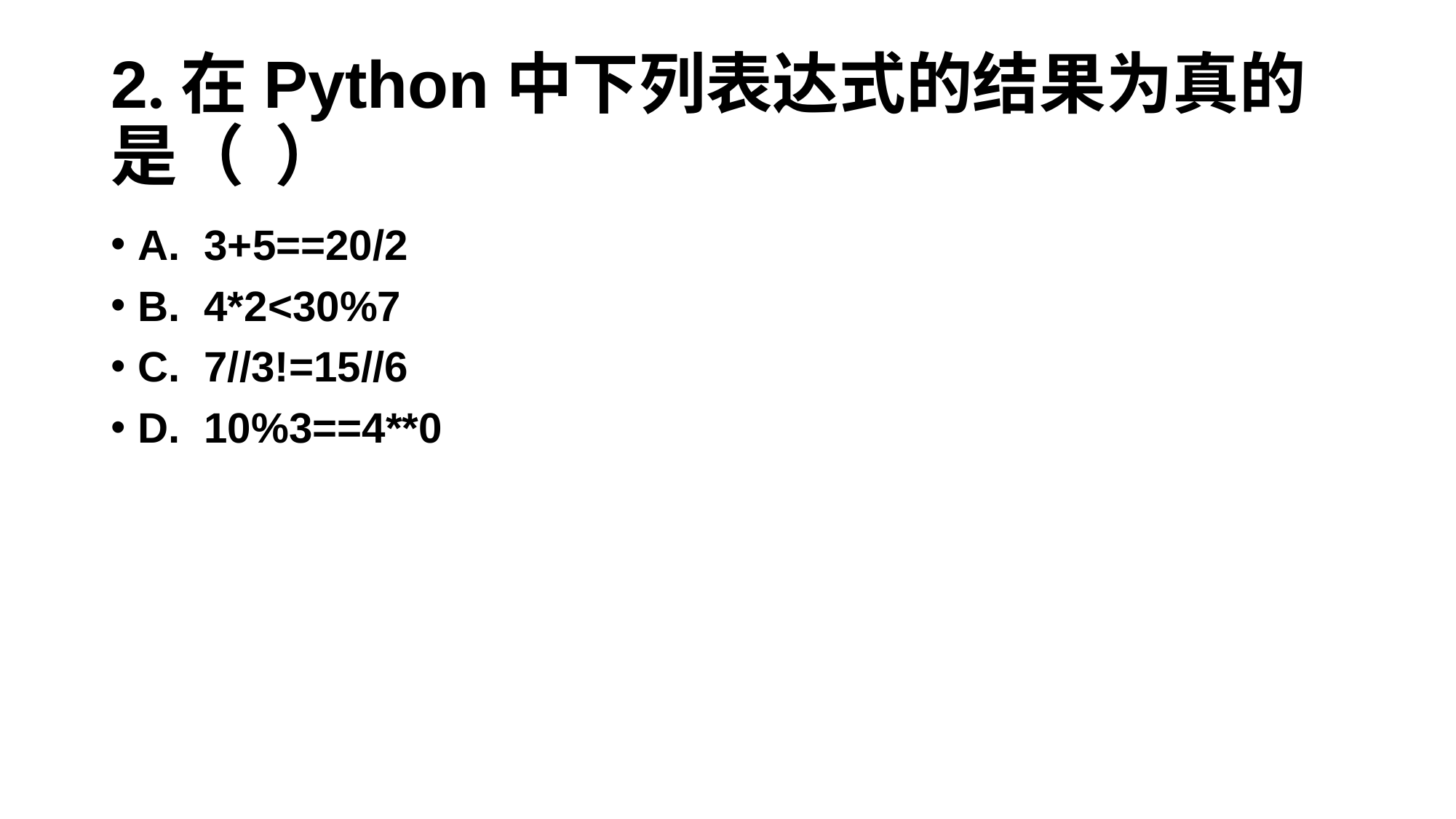

# 2.在Python中下列表达式的结果为真的是（  ）
A.  3+5==20/2
B.  4*2<30%7
C.  7//3!=15//6
D.  10%3==4**0